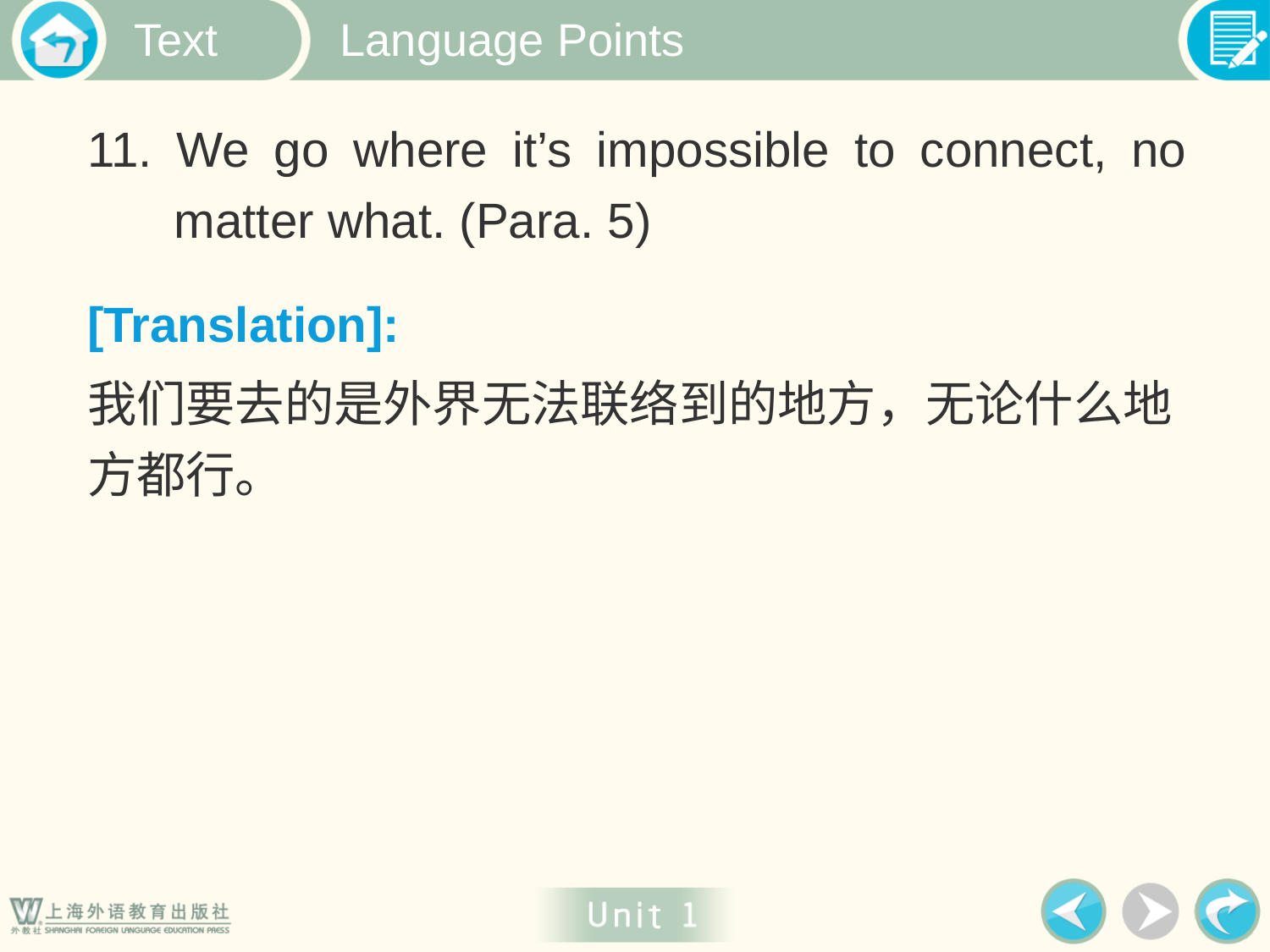

Language Points
11. We go where it’s impossible to connect, no matter what. (Para. 5)

[Translation]:
我们要去的是外界无法联络到的地方，无论什么地方都行。